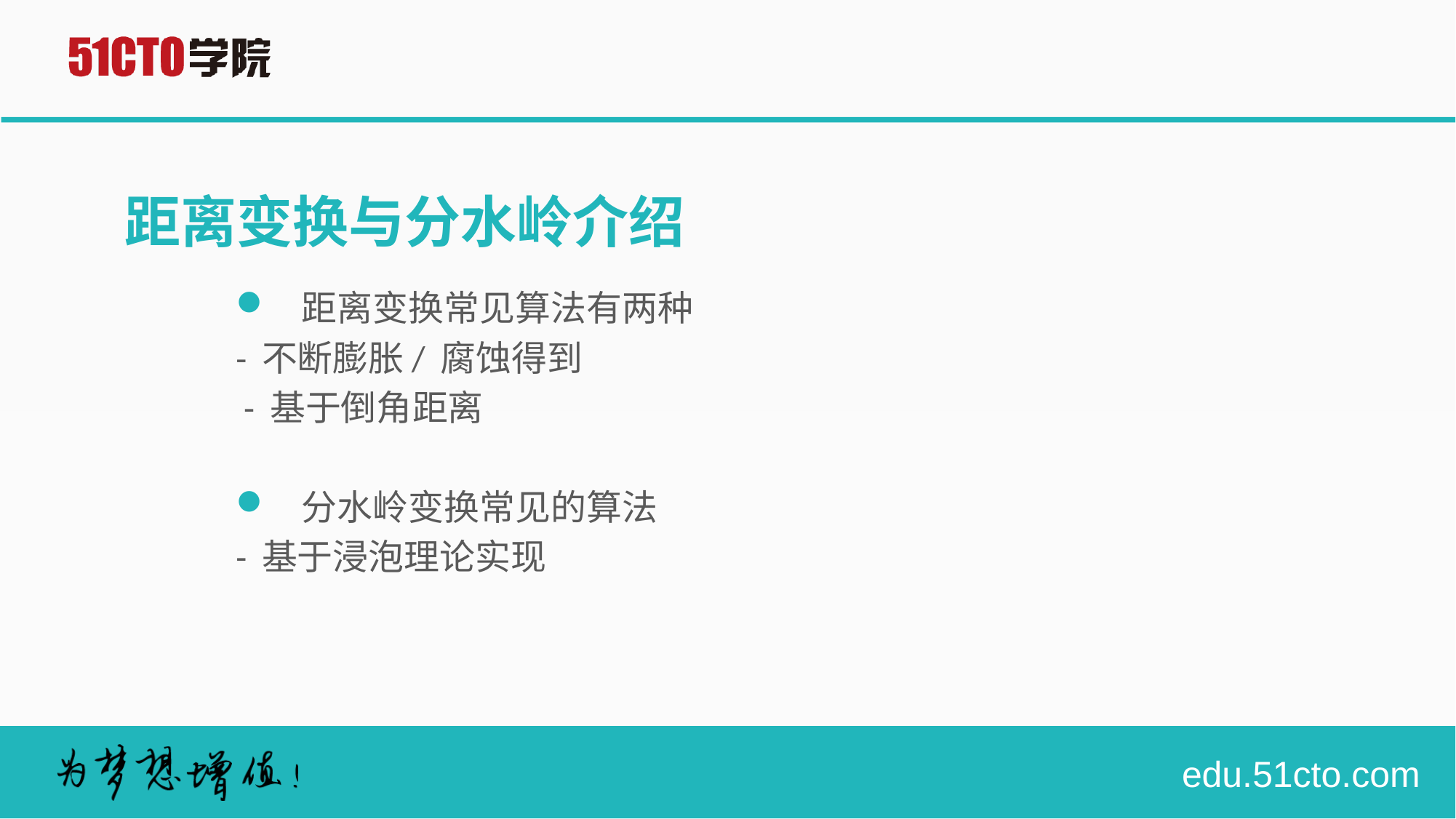

# 距离变换与分水岭介绍
距离变换常见算法有两种
- 不断膨胀/ 腐蚀得到
 - 基于倒角距离

分水岭变换常见的算法
- 基于浸泡理论实现